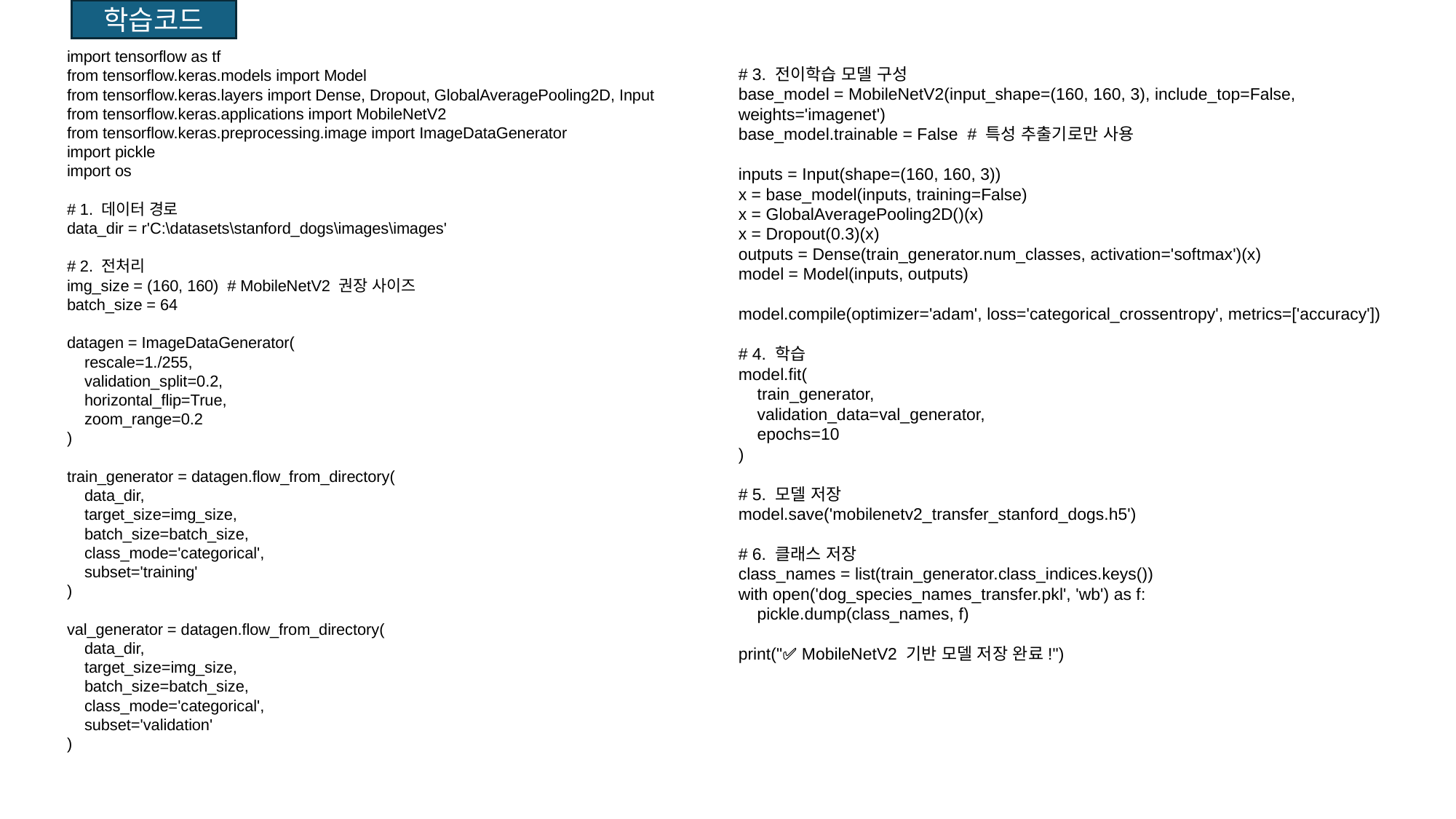

학습코드

# 3. 전이학습 모델 구성
base_model = MobileNetV2(input_shape=(160, 160, 3), include_top=False, weights='imagenet')
base_model.trainable = False  # 특성 추출기로만 사용

inputs = Input(shape=(160, 160, 3))
x = base_model(inputs, training=False)
x = GlobalAveragePooling2D()(x)
x = Dropout(0.3)(x)
outputs = Dense(train_generator.num_classes, activation='softmax')(x)
model = Model(inputs, outputs)

model.compile(optimizer='adam', loss='categorical_crossentropy', metrics=['accuracy'])

# 4. 학습
model.fit(
    train_generator,
    validation_data=val_generator,
    epochs=10
)

# 5. 모델 저장
model.save('mobilenetv2_transfer_stanford_dogs.h5')

# 6. 클래스 저장
class_names = list(train_generator.class_indices.keys())
with open('dog_species_names_transfer.pkl', 'wb') as f:
    pickle.dump(class_names, f)

print("✅ MobileNetV2 기반 모델 저장 완료!")
import tensorflow as tf
from tensorflow.keras.models import Model
from tensorflow.keras.layers import Dense, Dropout, GlobalAveragePooling2D, Input
from tensorflow.keras.applications import MobileNetV2
from tensorflow.keras.preprocessing.image import ImageDataGenerator
import pickle
import os

# 1. 데이터 경로
data_dir = r'C:\datasets\stanford_dogs\images\images'

# 2. 전처리
img_size = (160, 160)  # MobileNetV2 권장 사이즈
batch_size = 64

datagen = ImageDataGenerator(
    rescale=1./255,
    validation_split=0.2,
    horizontal_flip=True,
    zoom_range=0.2
)

train_generator = datagen.flow_from_directory(
    data_dir,
    target_size=img_size,
    batch_size=batch_size,
    class_mode='categorical',
    subset='training'
)

val_generator = datagen.flow_from_directory(
    data_dir,
    target_size=img_size,
    batch_size=batch_size,
    class_mode='categorical',
    subset='validation'
)